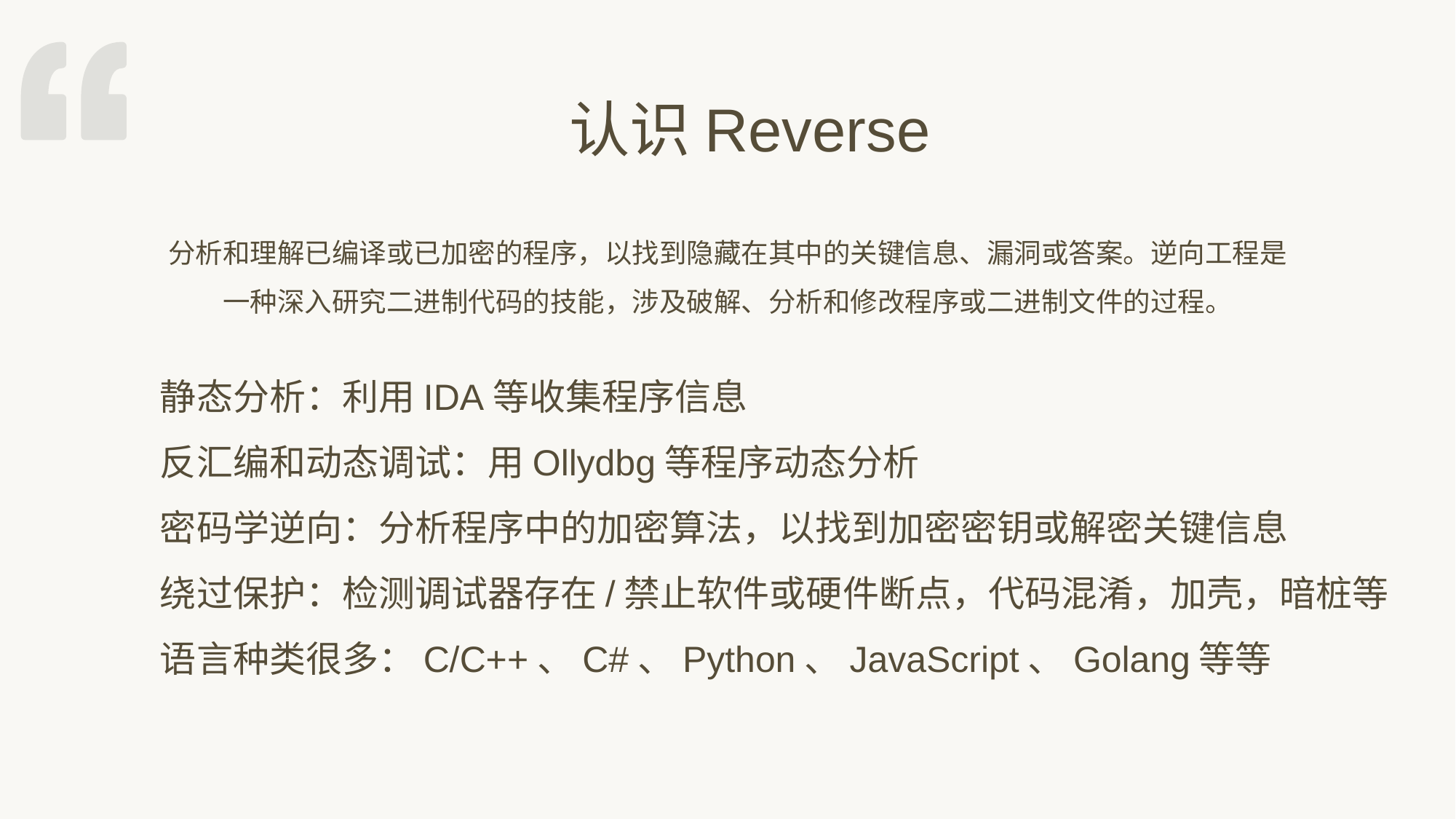

认识Reverse
分析和理解已编译或已加密的程序，以找到隐藏在其中的关键信息、漏洞或答案。逆向工程是一种深入研究二进制代码的技能，涉及破解、分析和修改程序或二进制文件的过程。
静态分析：利用IDA等收集程序信息
反汇编和动态调试：用Ollydbg等程序动态分析
密码学逆向：分析程序中的加密算法，以找到加密密钥或解密关键信息
绕过保护：检测调试器存在/禁止软件或硬件断点，代码混淆，加壳，暗桩等
语言种类很多：C/C++、C#、Python、JavaScript、Golang等等